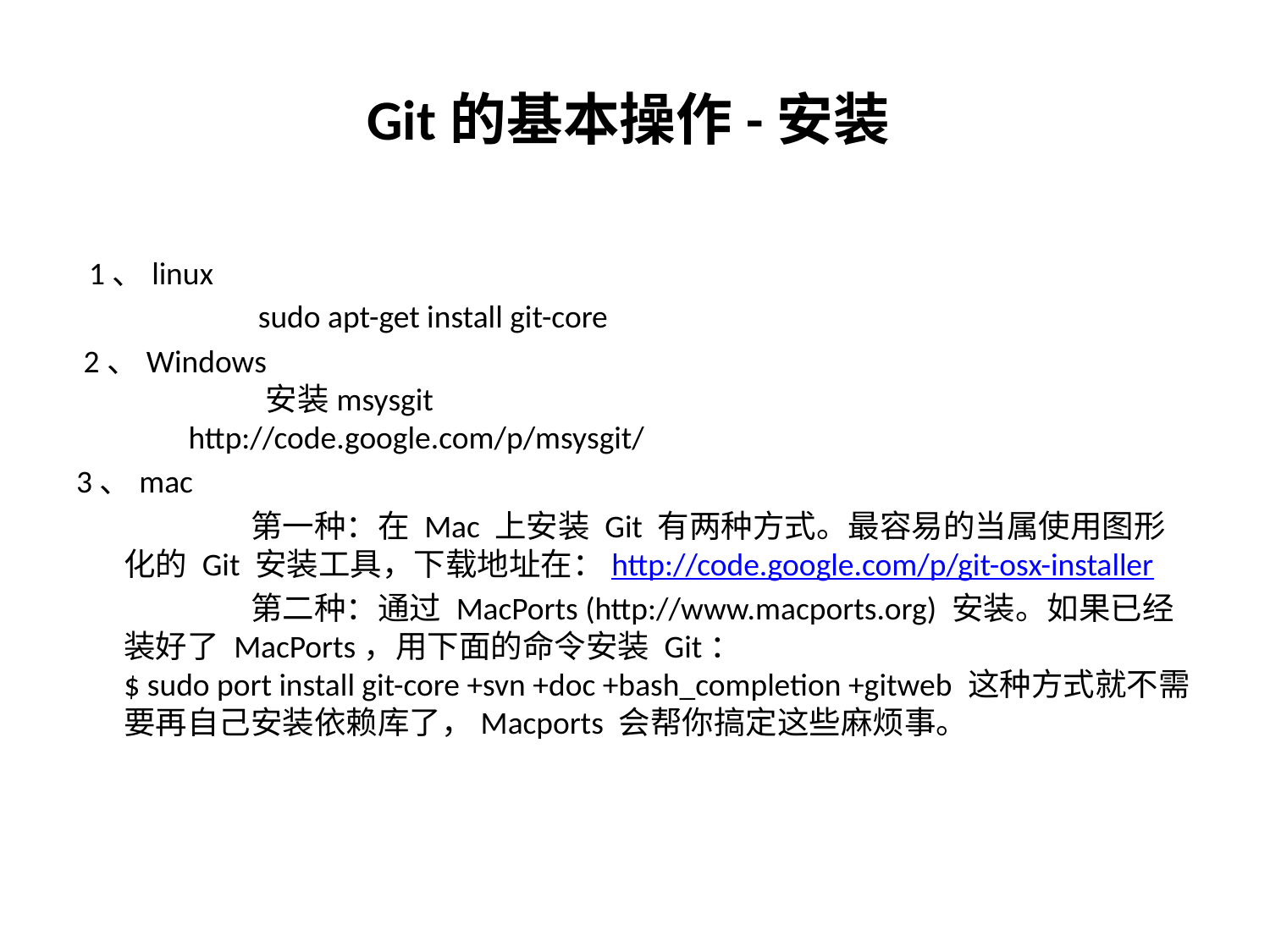

# Git的基本操作-安装
 1、linux 
 	 sudo apt-get install git-core
 2、Windows 
	 安装msysgit
         http://code.google.com/p/msysgit/
3、mac
		第一种：在 Mac 上安装 Git 有两种方式。最容易的当属使用图形化的 Git 安装工具，下载地址在：http://code.google.com/p/git-osx-installer
		第二种：通过 MacPorts (http://www.macports.org) 安装。如果已经装好了 MacPorts，用下面的命令安装 Git：
$ sudo port install git-core +svn +doc +bash_completion +gitweb 这种方式就不需要再自己安装依赖库了，Macports 会帮你搞定这些麻烦事。